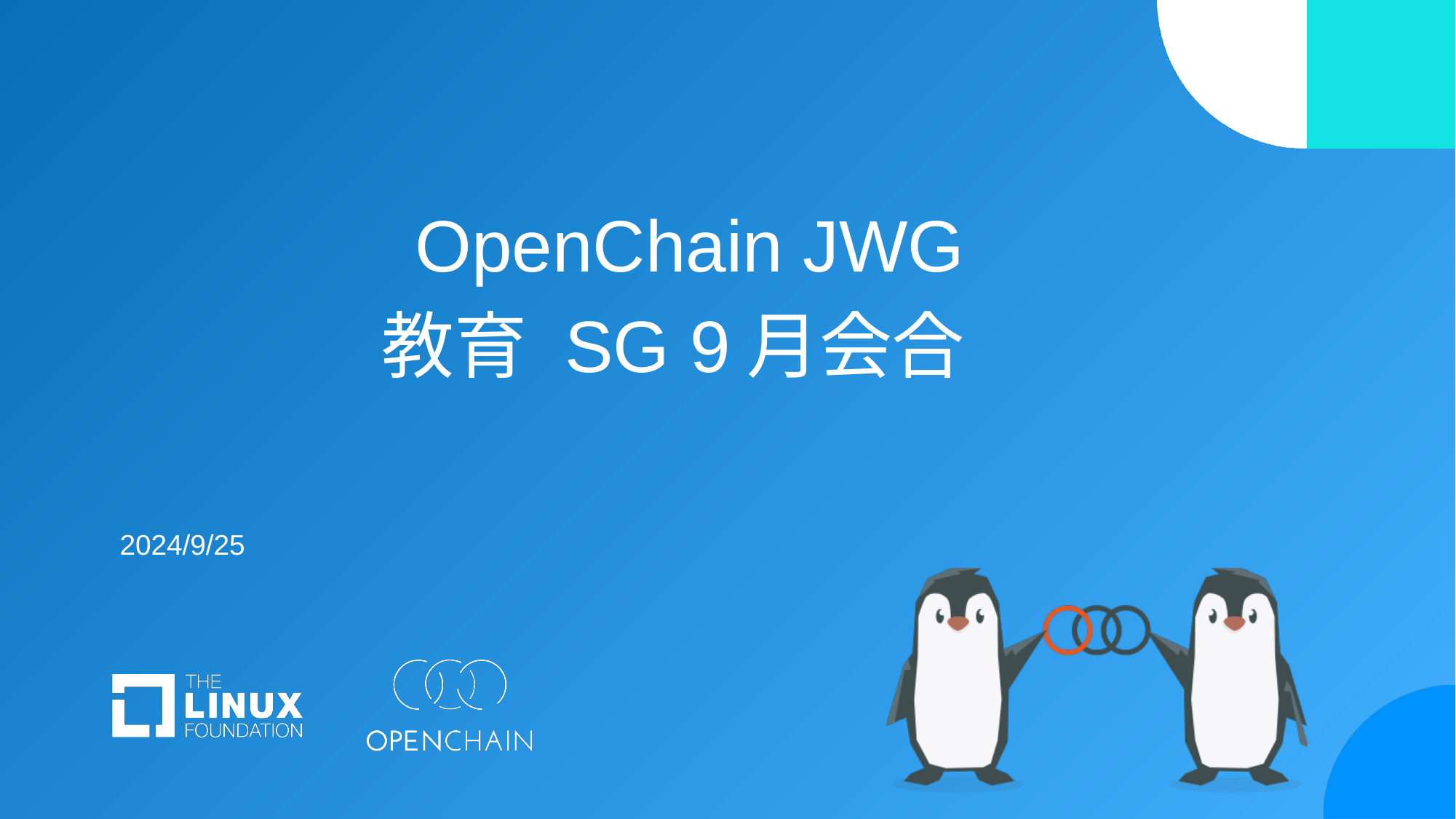

# OpenChain JWG 教育 SG 9月会合
2024/9/25